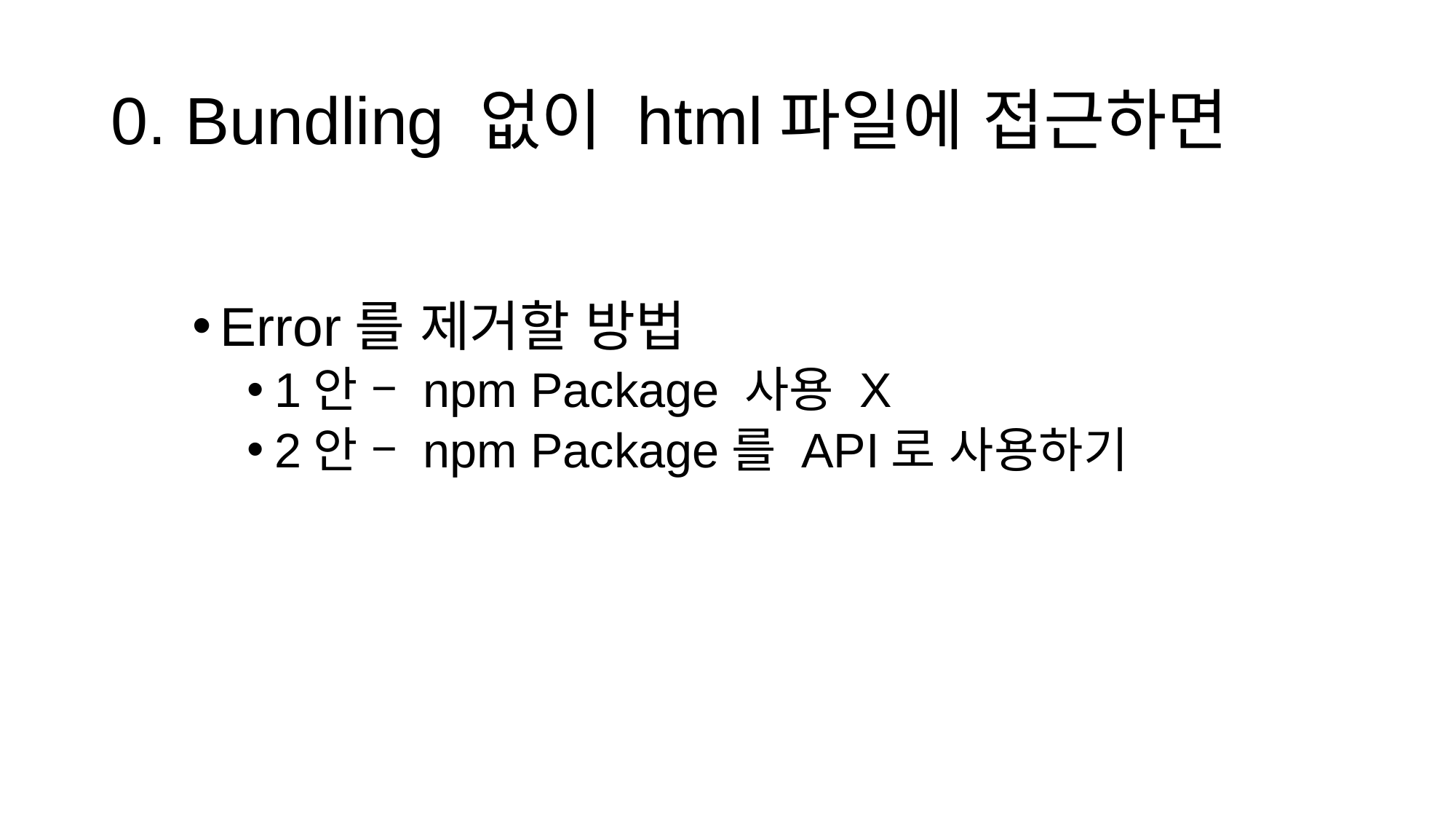

0. Bundling 없이 html파일에 접근하면
Error를 제거할 방법
1안 – npm Package 사용 X
2안 – npm Package를 API로 사용하기